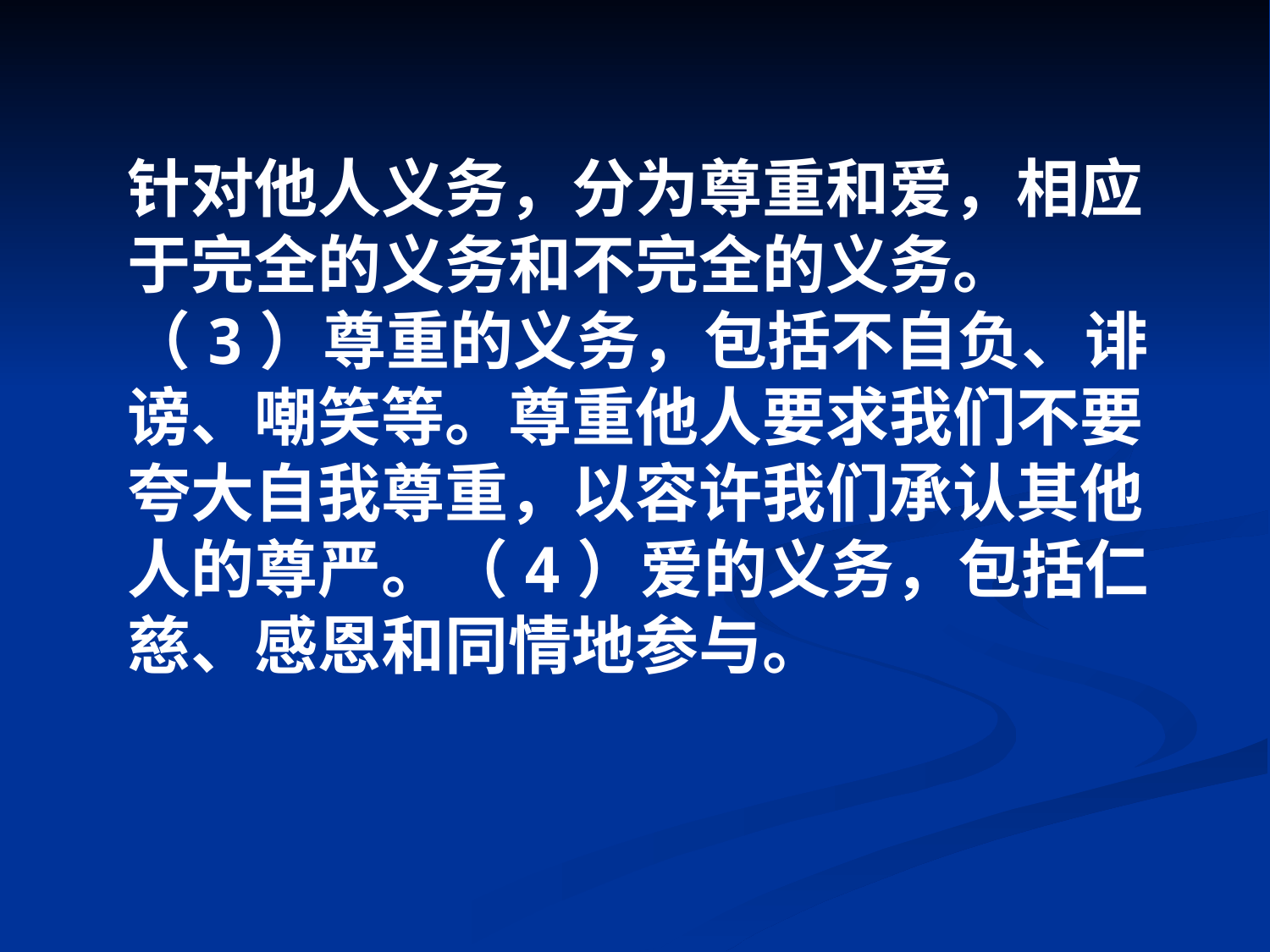

针对他人义务，分为尊重和爱，相应于完全的义务和不完全的义务。（3）尊重的义务，包括不自负、诽谤、嘲笑等。尊重他人要求我们不要夸大自我尊重，以容许我们承认其他人的尊严。（4）爱的义务，包括仁慈、感恩和同情地参与。